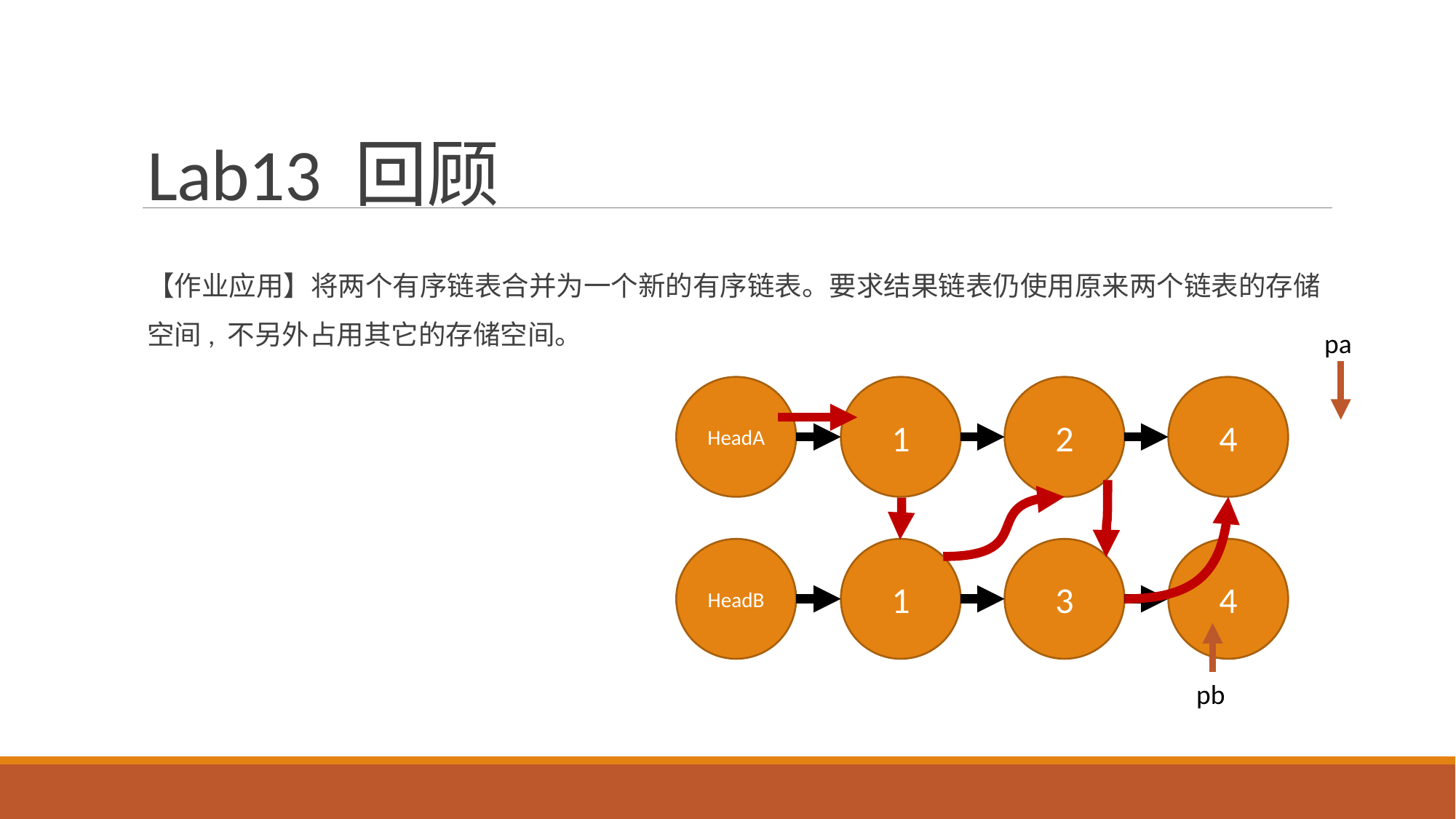

# Lab13 回顾
【作业应用】将两个有序链表合并为一个新的有序链表。要求结果链表仍使用原来两个链表的存储空间, 不另外占用其它的存储空间。

pa
HeadA
1
2
4
HeadB
1
3
4
pb

pa
HeadA
1
2
4
HeadB
1
3
4
pb

pa
HeadA
1
2
4
HeadB
1
3
4
pb

pa
HeadA
1
2
4
HeadB
1
3
4
pb

pa
HeadA
1
2
4
HeadB
1
3
4
pb

pa
HeadA
1
2
4
HeadB
1
3
4
pb